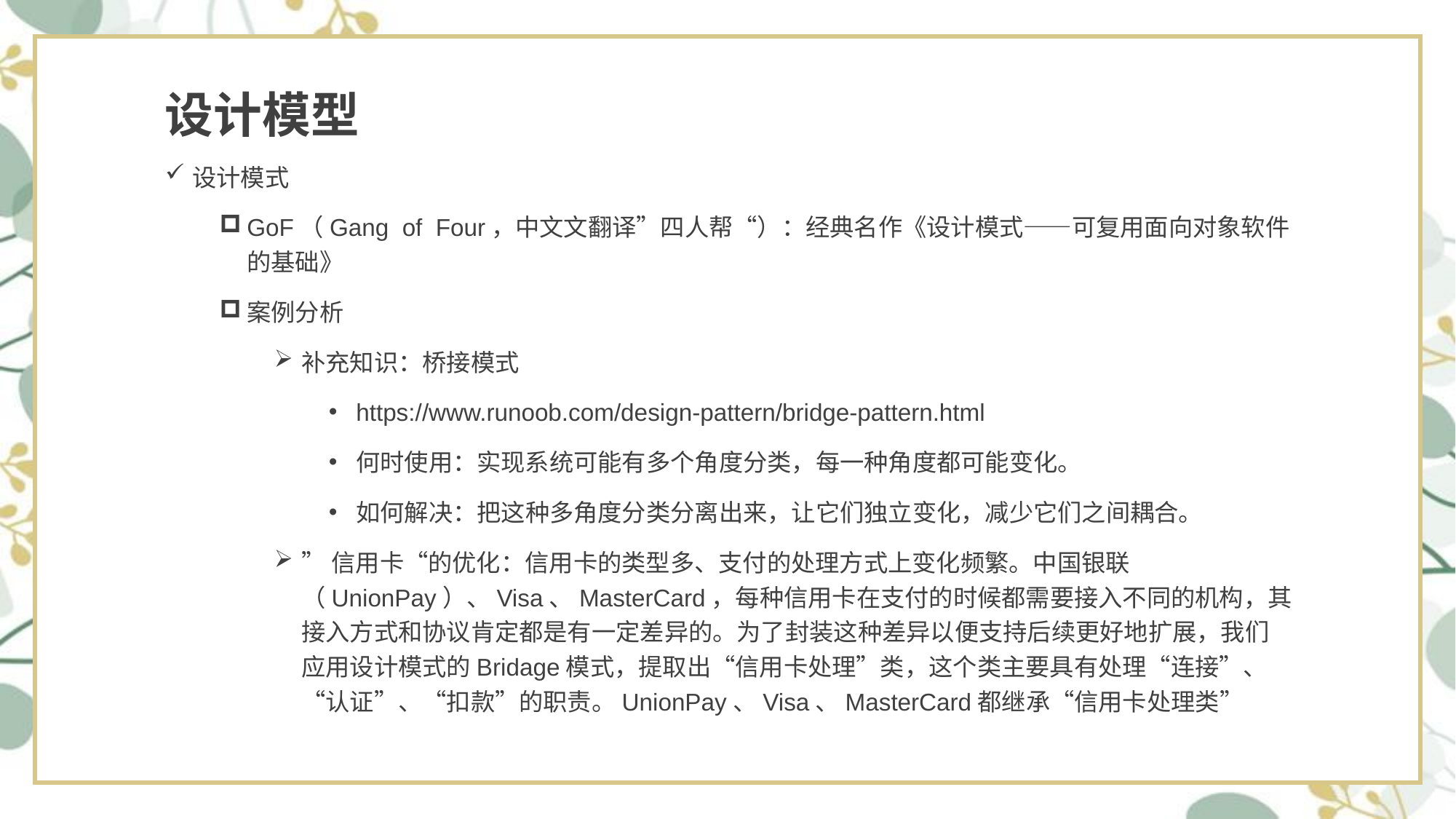

# 设计模型
设计模式
GoF（Gang  of  Four，中⽂文翻译”四人帮“）：经典名作《设计模式——可复用面向对象软件的基础》
案例分析
补充知识：桥接模式
https://www.runoob.com/design-pattern/bridge-pattern.html
何时使用：实现系统可能有多个角度分类，每一种角度都可能变化。
如何解决：把这种多角度分类分离出来，让它们独立变化，减少它们之间耦合。
”信用卡“的优化：信用卡的类型多、支付的处理方式上变化频繁。中国银联（UnionPay）、Visa、MasterCard，每种信用卡在支付的时候都需要接入不同的机构，其接入方式和协议肯定都是有一定差异的。为了封装这种差异以便支持后续更好地扩展，我们应用设计模式的Bridage模式，提取出“信用卡处理”类，这个类主要具有处理“连接”、“认证”、“扣款”的职责。UnionPay、Visa、MasterCard都继承“信用卡处理类”